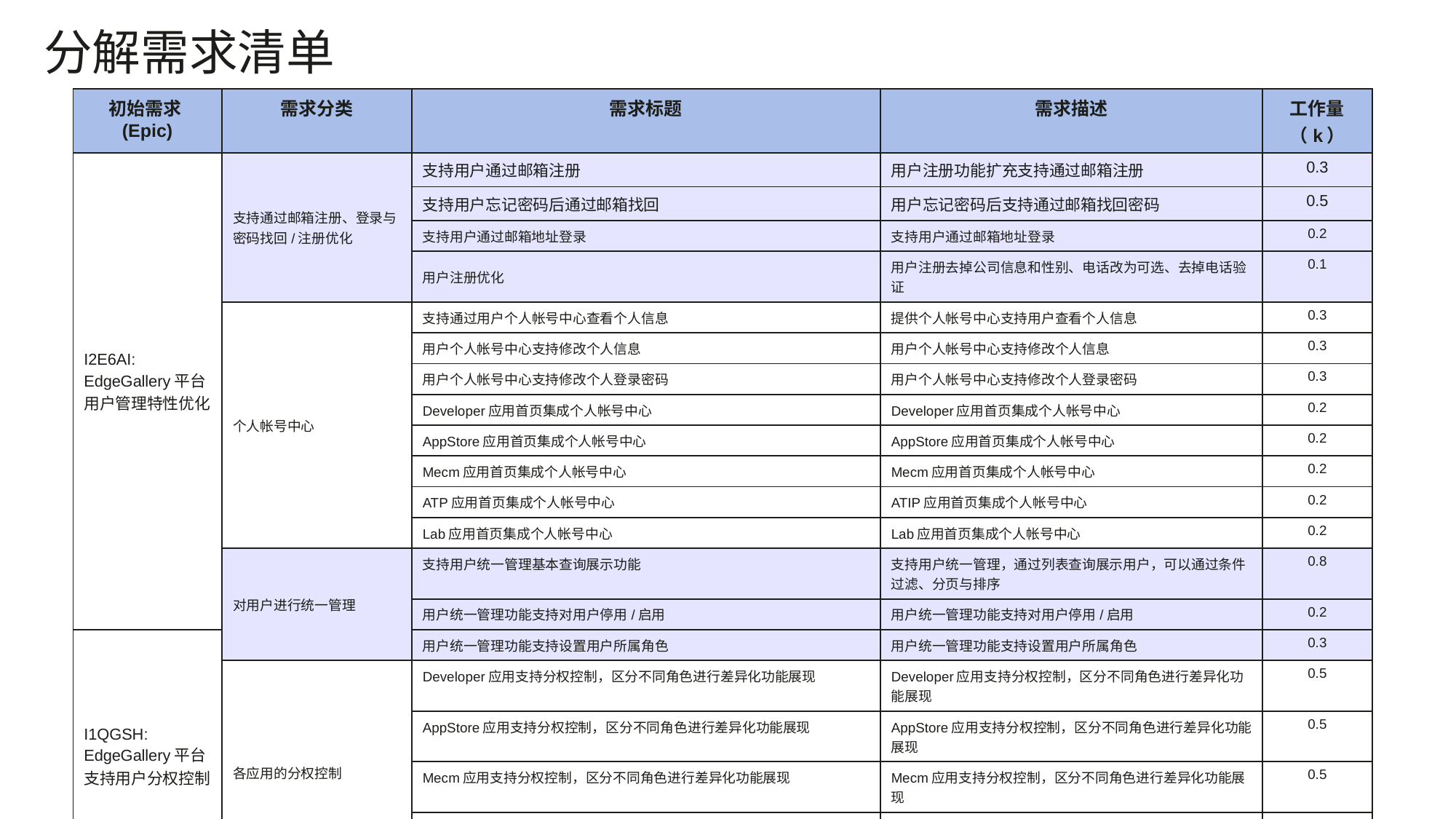

分解需求清单
| 初始需求(Epic) | 需求分类 | 需求标题 | 需求描述 | 工作量（k） |
| --- | --- | --- | --- | --- |
| I2E6AI: EdgeGallery平台用户管理特性优化 | 支持通过邮箱注册、登录与密码找回/注册优化 | 支持用户通过邮箱注册 | 用户注册功能扩充支持通过邮箱注册 | 0.3 |
|  |  | 支持用户忘记密码后通过邮箱找回 | 用户忘记密码后支持通过邮箱找回密码 | 0.5 |
|  |  | 支持用户通过邮箱地址登录 | 支持用户通过邮箱地址登录 | 0.2 |
|  |  | 用户注册优化 | 用户注册去掉公司信息和性别、电话改为可选、去掉电话验证 | 0.1 |
|  | 个人帐号中心 | 支持通过用户个人帐号中心查看个人信息 | 提供个人帐号中心支持用户查看个人信息 | 0.3 |
|  |  | 用户个人帐号中心支持修改个人信息 | 用户个人帐号中心支持修改个人信息 | 0.3 |
|  |  | 用户个人帐号中心支持修改个人登录密码 | 用户个人帐号中心支持修改个人登录密码 | 0.3 |
|  |  | Developer应用首页集成个人帐号中心 | Developer应用首页集成个人帐号中心 | 0.2 |
|  |  | AppStore应用首页集成个人帐号中心 | AppStore应用首页集成个人帐号中心 | 0.2 |
|  |  | Mecm应用首页集成个人帐号中心 | Mecm应用首页集成个人帐号中心 | 0.2 |
|  |  | ATP应用首页集成个人帐号中心 | ATIP应用首页集成个人帐号中心 | 0.2 |
|  |  | Lab应用首页集成个人帐号中心 | Lab应用首页集成个人帐号中心 | 0.2 |
|  | 对用户进行统一管理 | 支持用户统一管理基本查询展示功能 | 支持用户统一管理，通过列表查询展示用户，可以通过条件过滤、分页与排序 | 0.8 |
|  |  | 用户统一管理功能支持对用户停用/启用 | 用户统一管理功能支持对用户停用/启用 | 0.2 |
| I1QGSH: EdgeGallery平台支持用户分权控制 |  | 用户统一管理功能支持设置用户所属角色 | 用户统一管理功能支持设置用户所属角色 | 0.3 |
|  | 各应用的分权控制 | Developer应用支持分权控制，区分不同角色进行差异化功能展现 | Developer应用支持分权控制，区分不同角色进行差异化功能展现 | 0.5 |
|  |  | AppStore应用支持分权控制，区分不同角色进行差异化功能展现 | AppStore应用支持分权控制，区分不同角色进行差异化功能展现 | 0.5 |
|  |  | Mecm应用支持分权控制，区分不同角色进行差异化功能展现 | Mecm应用支持分权控制，区分不同角色进行差异化功能展现 | 0.5 |
|  |  | ATP应用支持分权控制，区分不同角色进行差异化功能展现 | ATP应用支持分权控制，区分不同角色进行差异化功能展现 | 0.5 |
|  |  | Lab应用支持分权控制，区分不同角色进行差异化功能展现 | Lab应用支持分权控制，区分不同角色进行差异化功能展现 | 0.5 |